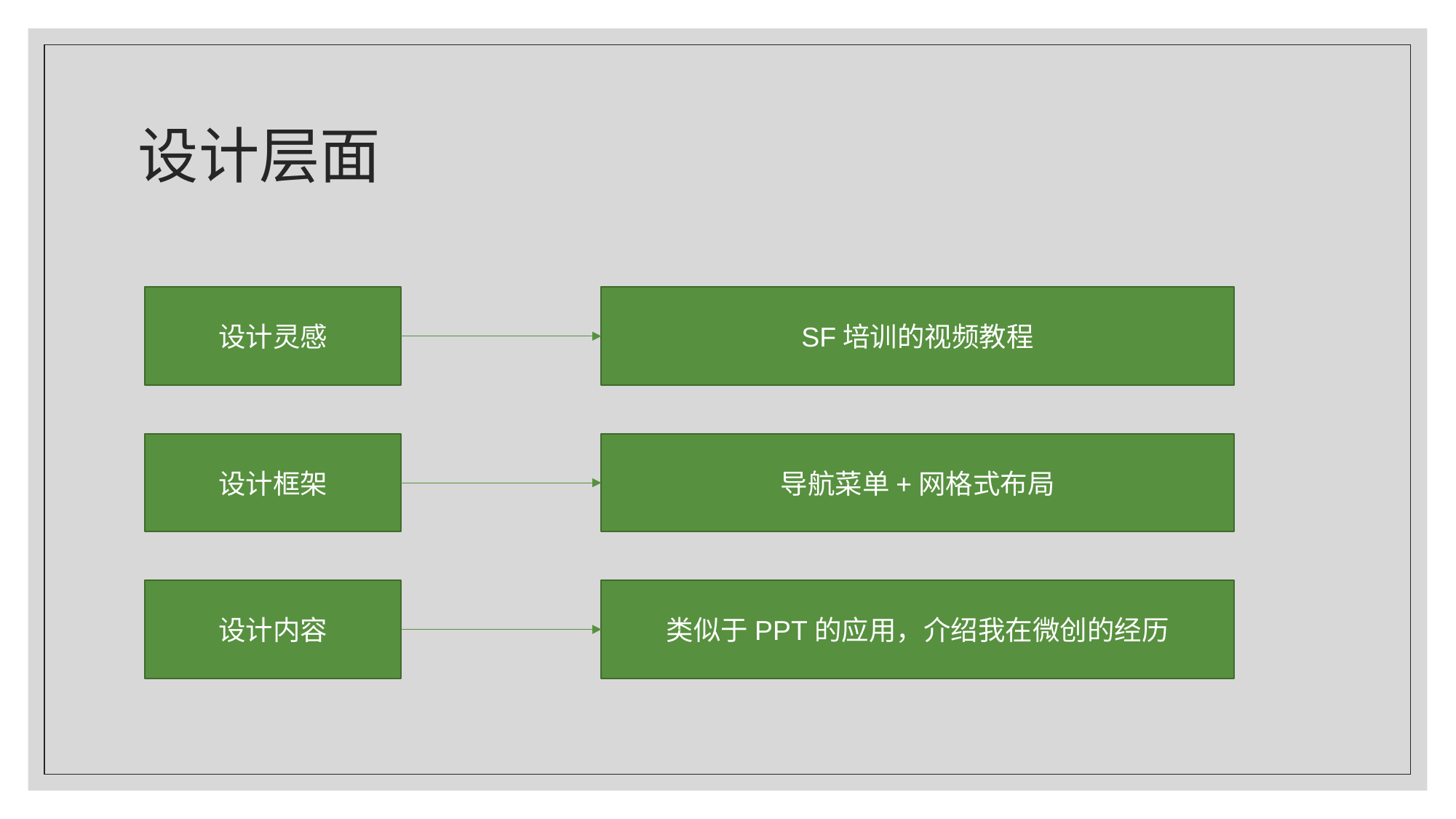

# 设计层面
设计灵感
SF培训的视频教程
设计框架
导航菜单+网格式布局
设计内容
类似于PPT的应用，介绍我在微创的经历